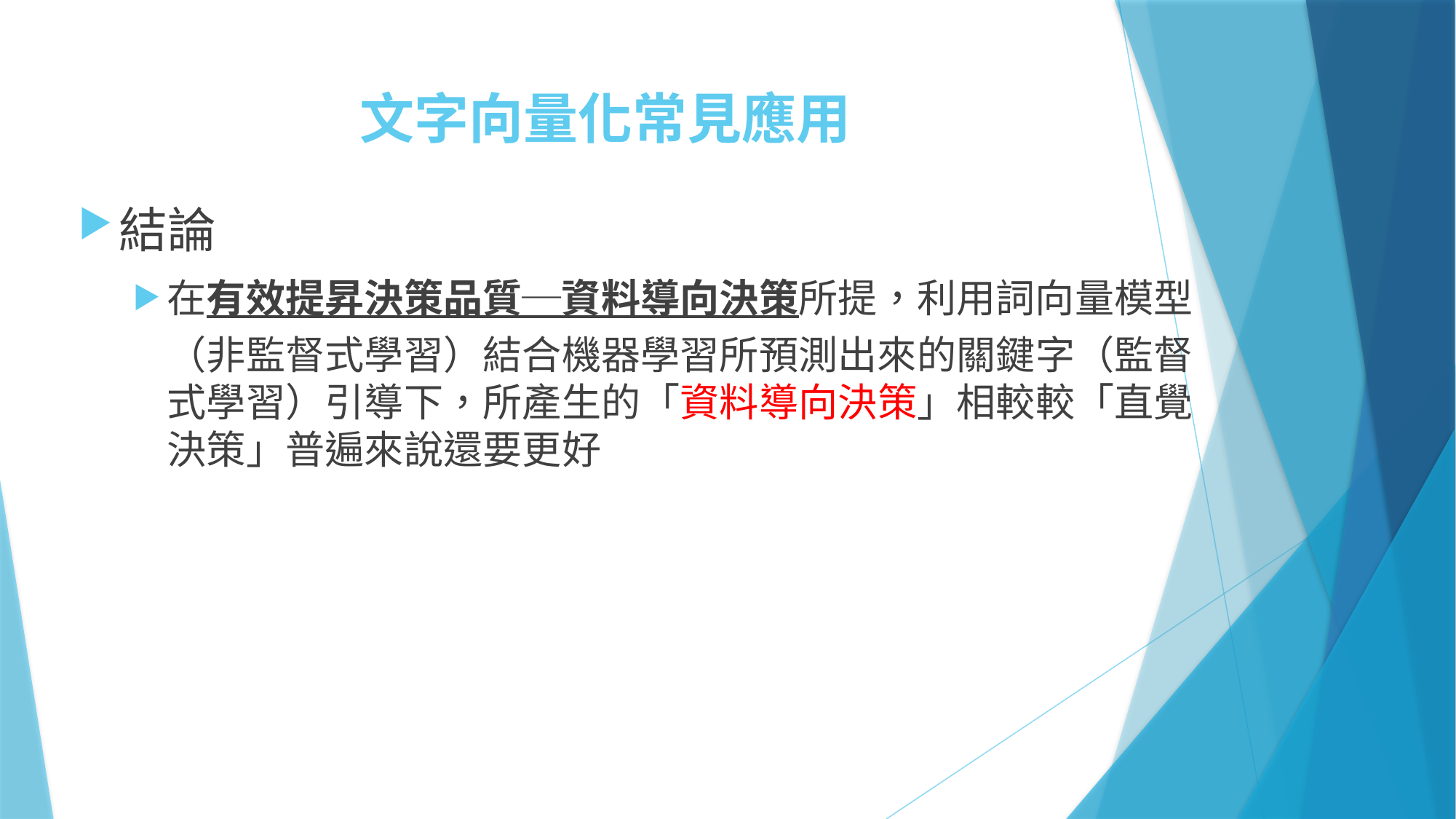

# 文字向量化常見應用
結論
在有效提昇決策品質─資料導向決策所提，利用詞向量模型（非監督式學習）結合機器學習所預測出來的關鍵字（監督式學習）引導下，所產生的「資料導向決策」相較較「直覺決策」普遍來說還要更好